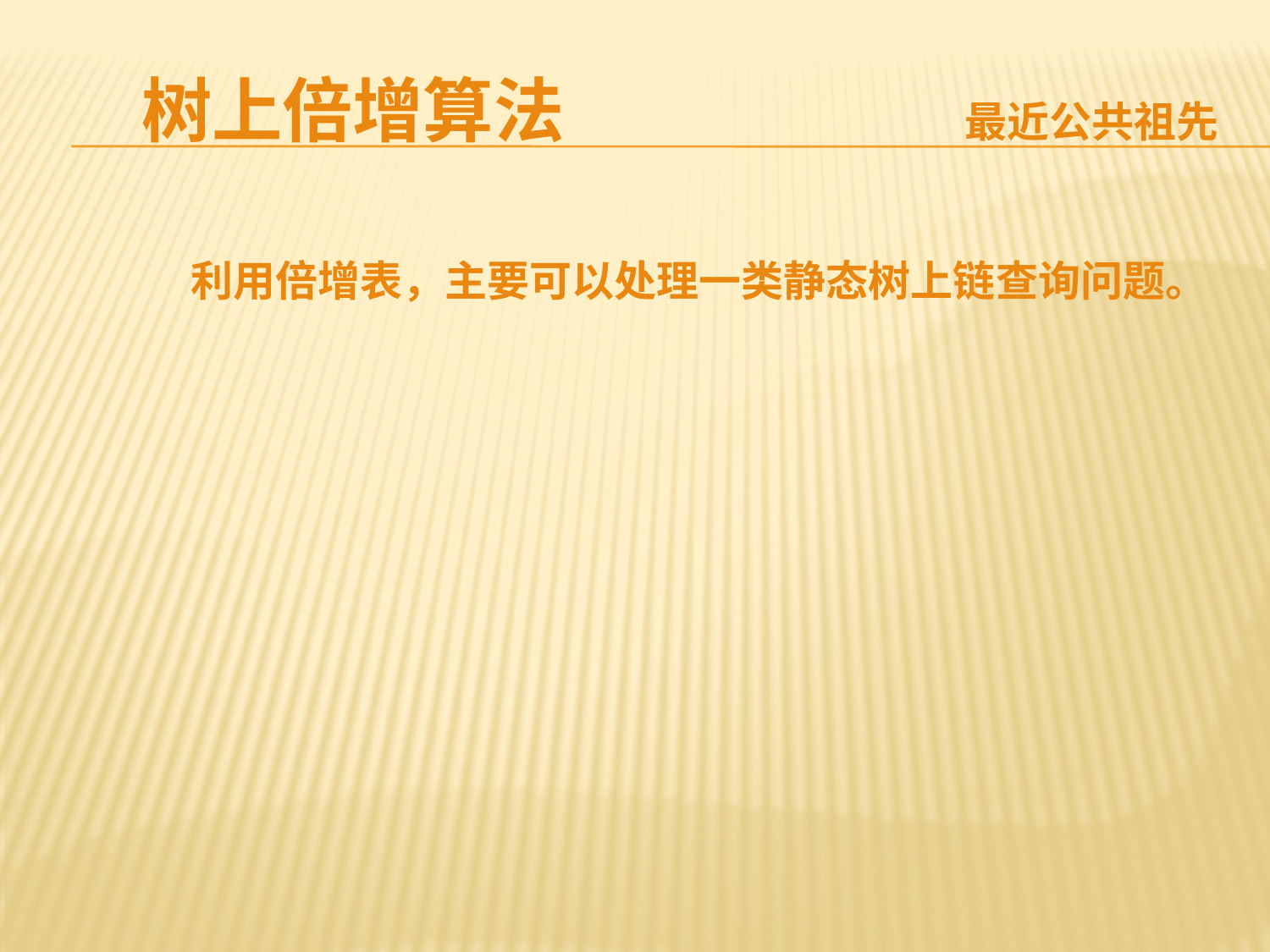

树上倍增算法
最近公共祖先
利用倍增表，主要可以处理一类静态树上链查询问题。